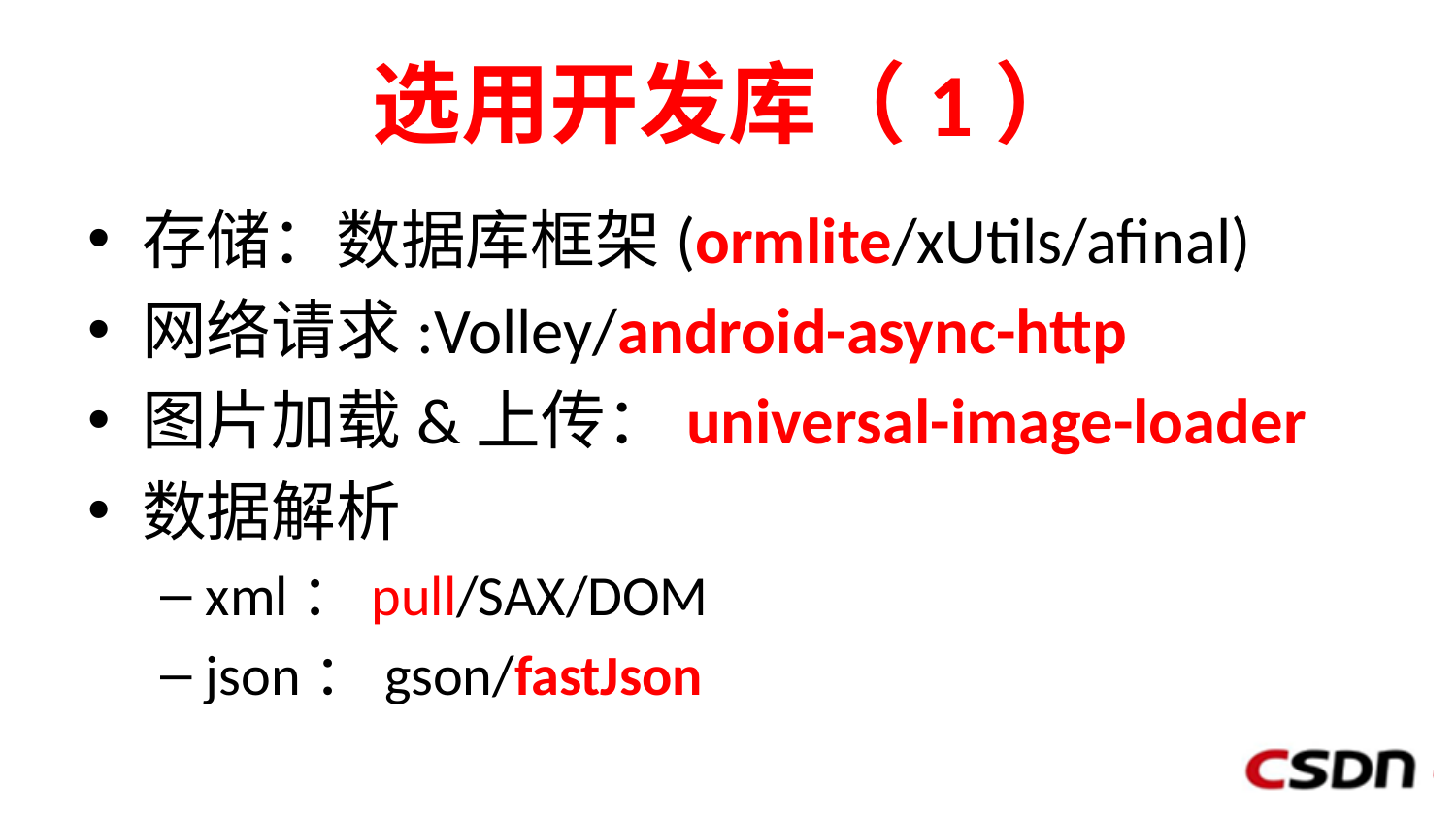

# 选用开发库（1）
存储：数据库框架(ormlite/xUtils/afinal)
网络请求:Volley/android-async-http
图片加载&上传：universal-image-loader
数据解析
xml：pull/SAX/DOM
json：gson/fastJson